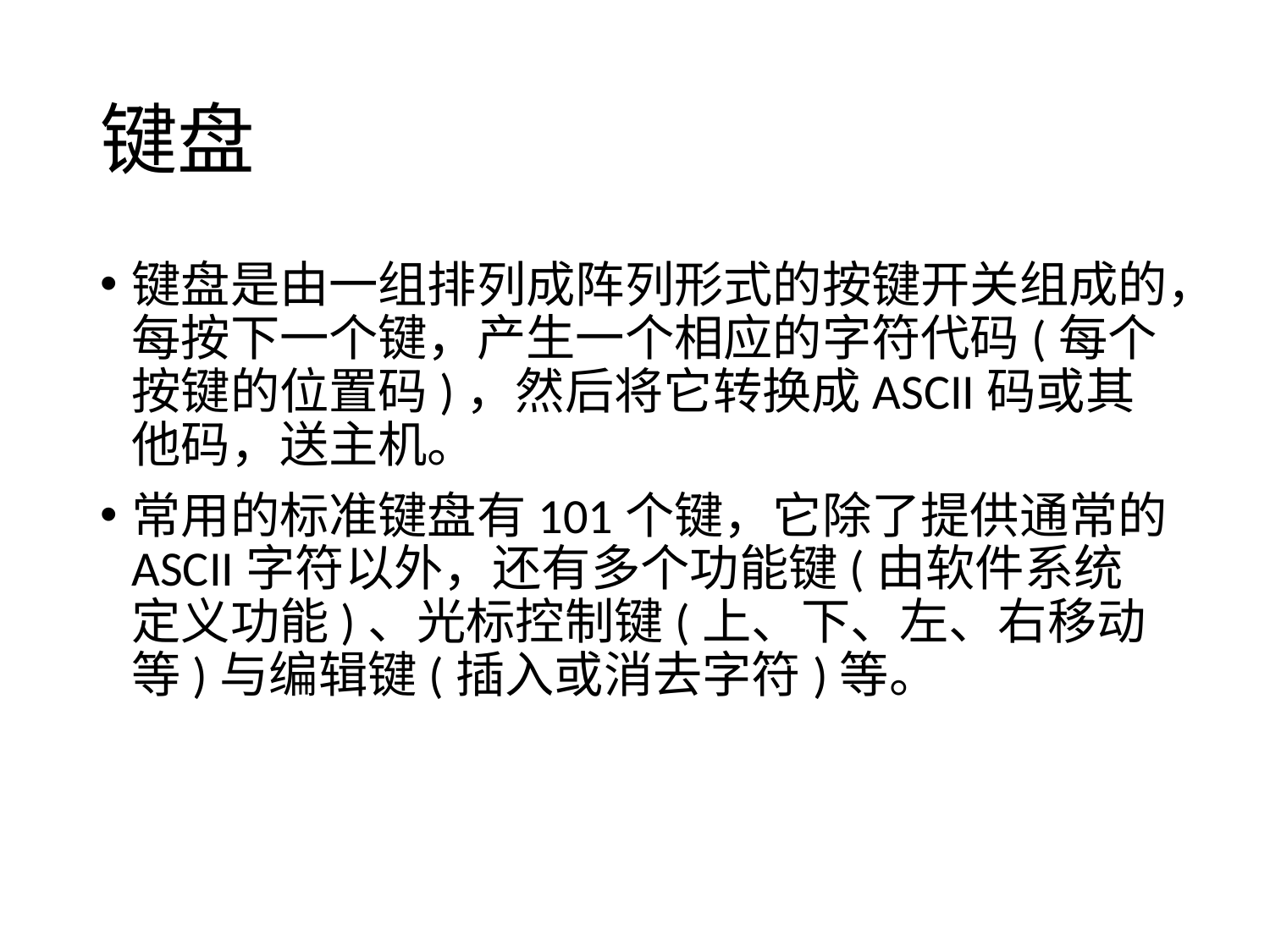

# 键盘
键盘是由一组排列成阵列形式的按键开关组成的，每按下一个键，产生一个相应的字符代码(每个按键的位置码)，然后将它转换成ASCII码或其他码，送主机。
常用的标准键盘有101个键，它除了提供通常的ASCII字符以外，还有多个功能键(由软件系统定义功能)、光标控制键(上、下、左、右移动等)与编辑键(插入或消去字符)等。